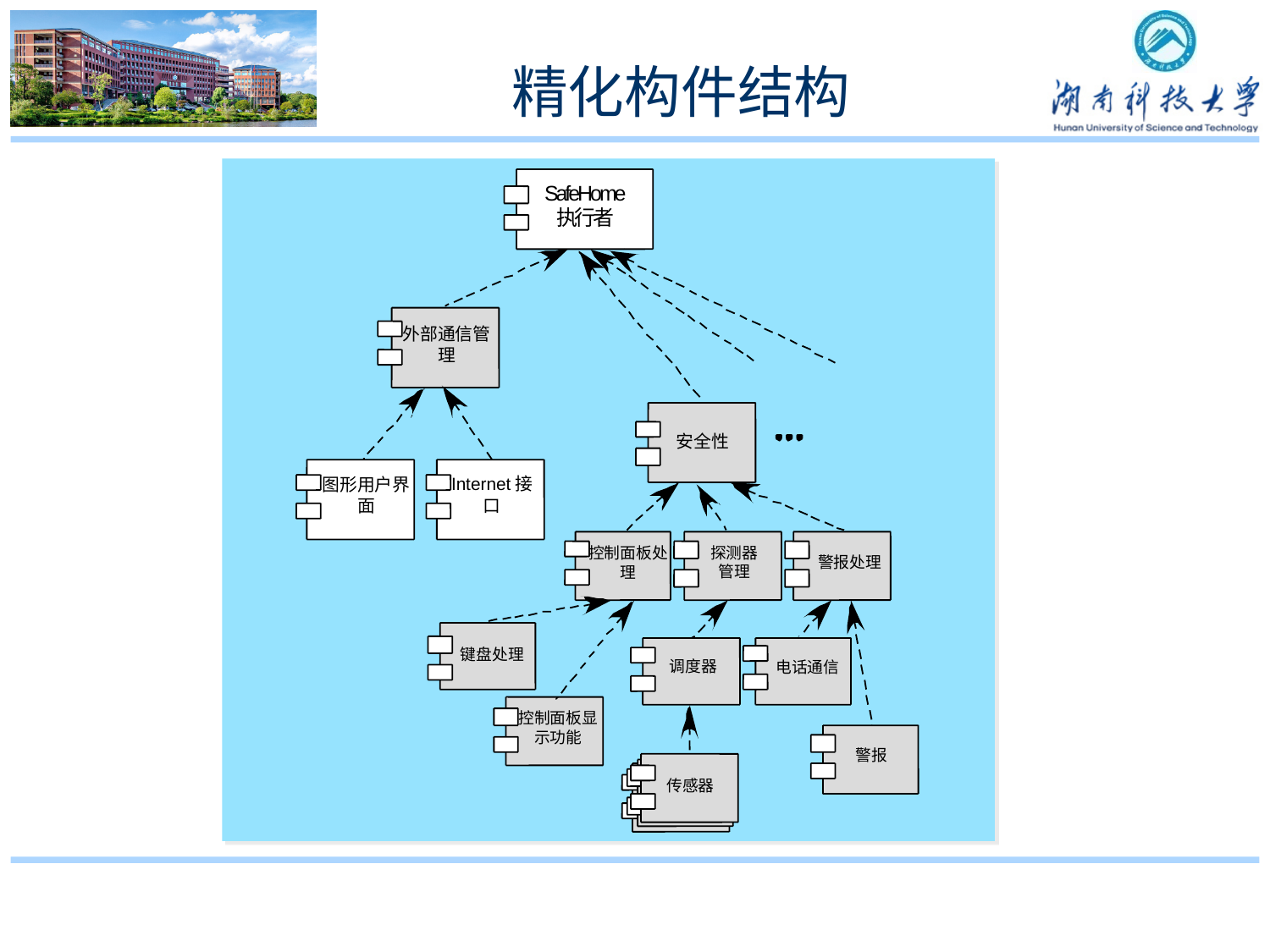

# 精化构件结构

s
e
n
s
o
r
s
e
n
s
o
r

s
e
n
s
o
r

s
e
n
s
o
r
s
e
n
s
o
r

s

e
n
s
o
r
s
e
n
s
o
r

s

e
n
s
o
r

SafeHome
执行者
外部通信管理
安全性
Internet接口
图形用户界面
探测器
管理
控制面板处理
警报处理
键盘处理
调度器
电话通信
控制面板显示功能
警报
传感器
15